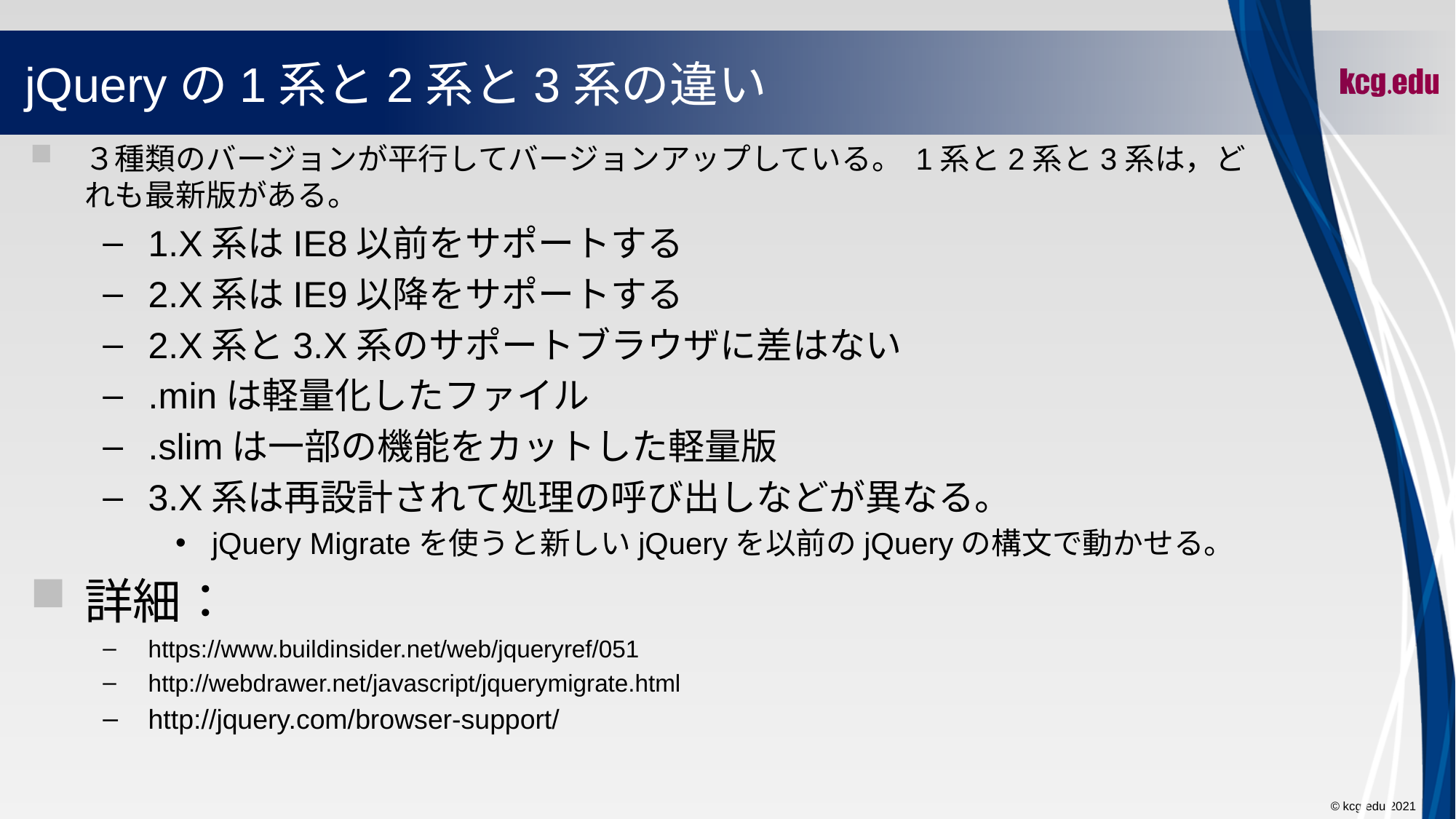

# jQueryの1系と2系と3系の違い
３種類のバージョンが平行してバージョンアップしている。 1系と2系と3系は，どれも最新版がある。
1.X系はIE8以前をサポートする
2.X系はIE9以降をサポートする
2.X系と3.X系のサポートブラウザに差はない
.minは軽量化したファイル
.slimは一部の機能をカットした軽量版
3.X系は再設計されて処理の呼び出しなどが異なる。
jQuery Migrateを使うと新しいjQueryを以前のjQueryの構文で動かせる。
詳細：
https://www.buildinsider.net/web/jqueryref/051
http://webdrawer.net/javascript/jquerymigrate.html
http://jquery.com/browser-support/